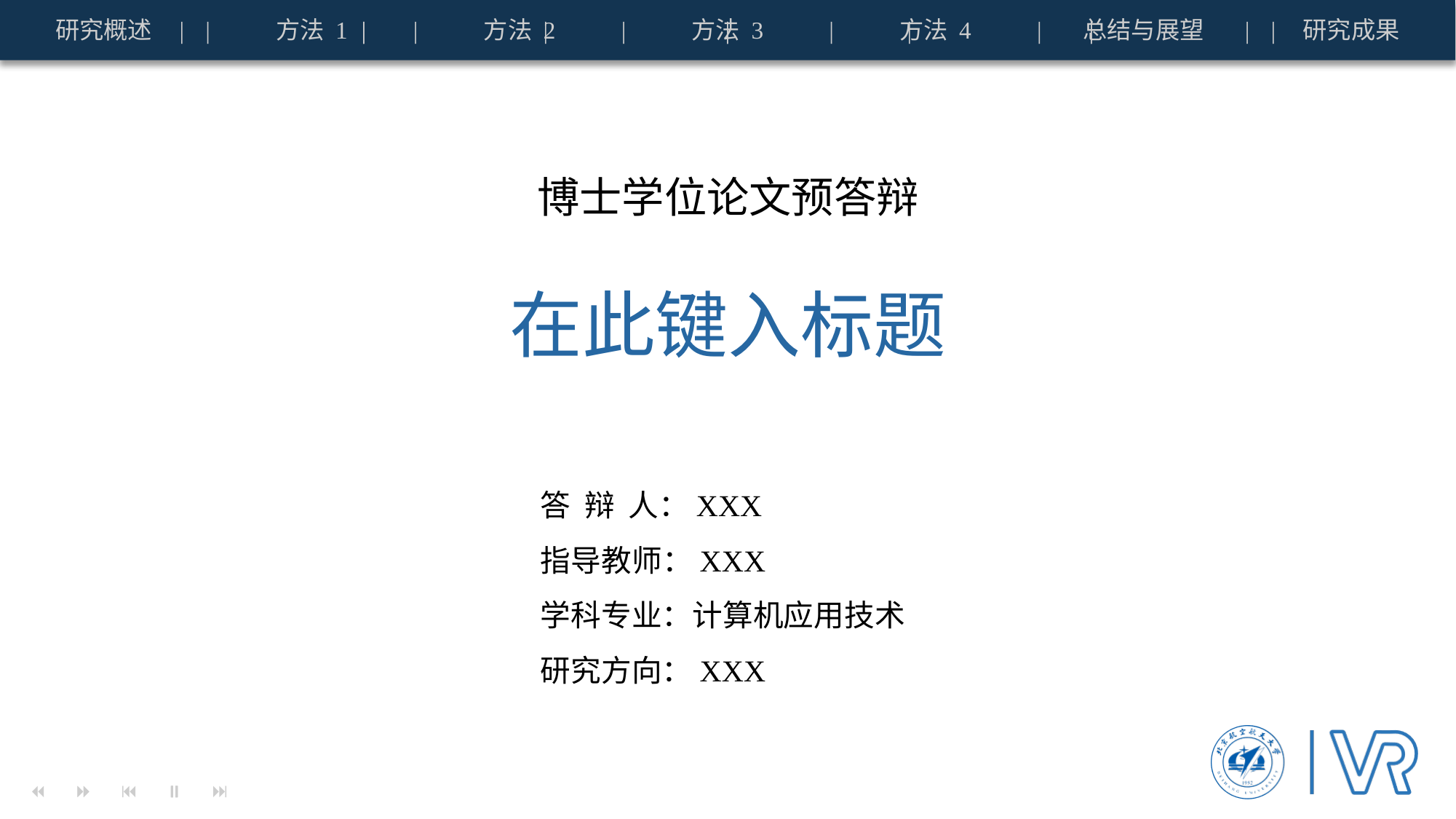

研究概述
|
|
方法 1
|
|
|
方法 2
|
|
方法 3
|
|
|
方法 4
|
|
总结与展望
|
|
|
研究成果
|
# 博士学位论文预答辩 在此键入标题

答  辩  人：XXX
指导教师：XXX
学科专业：计算机应用技术
研究方向：XXX
⏪
⏩
⏩
⏮
⏸
⏸
⏸
⏭